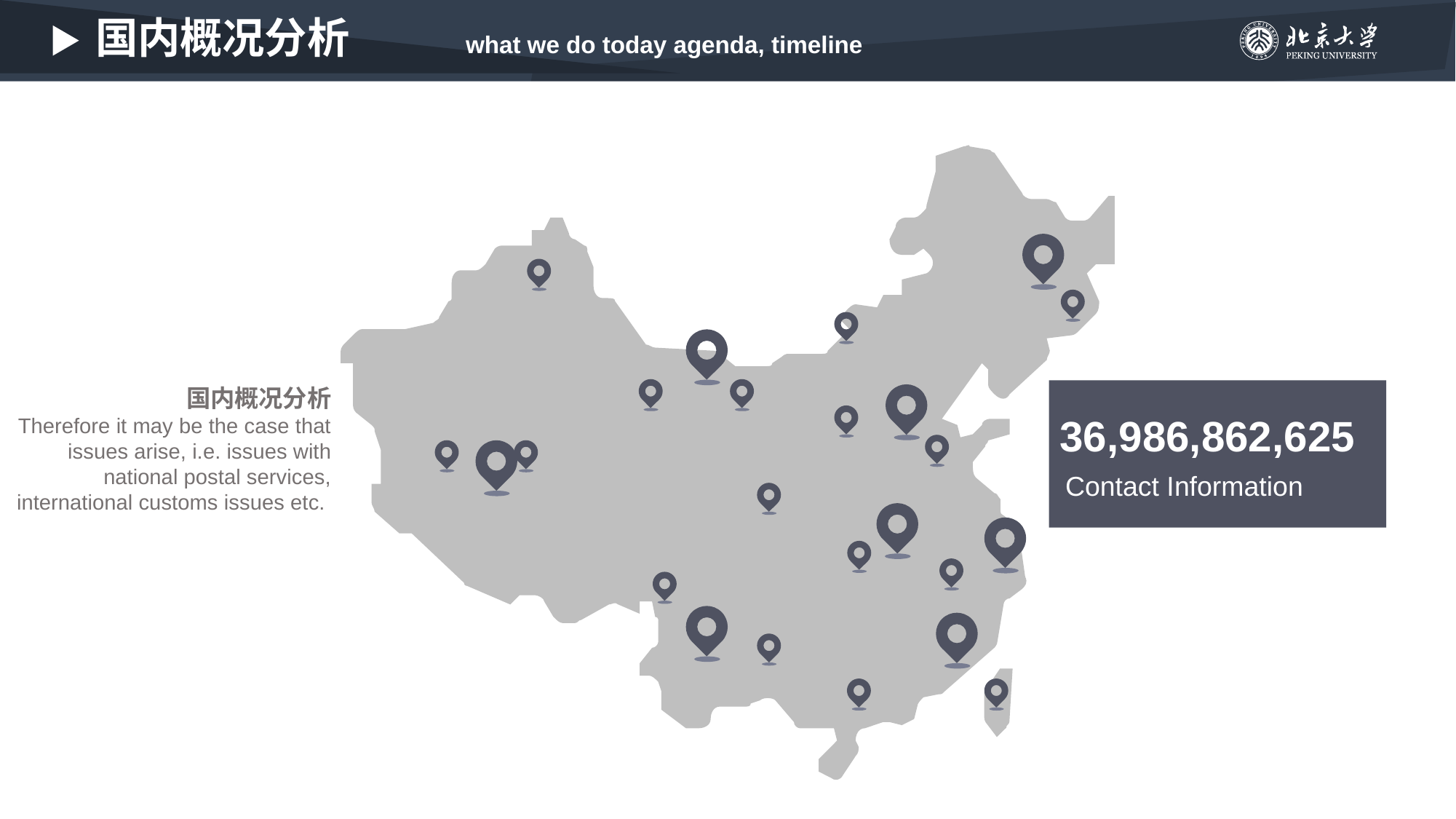

国内概况分析           what we do today agenda, timeline

国内概况分析
Therefore it may be the case that issues arise, i.e. issues with national postal services, international customs issues etc.

36,986,862,625

Contact Information